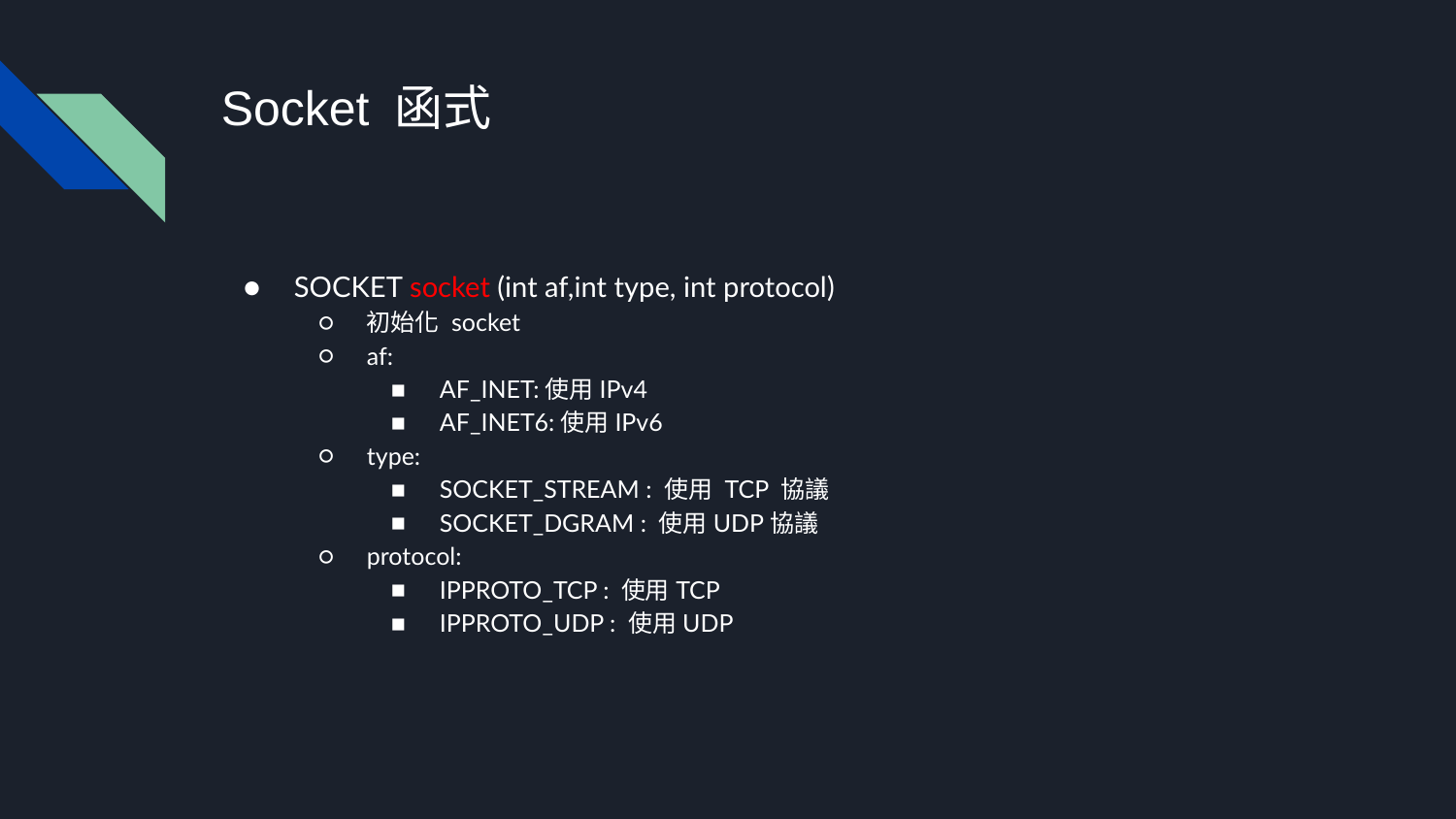

# Socket 函式
SOCKET socket (int af,int type, int protocol)
初始化 socket
af:
AF_INET:使用IPv4
AF_INET6:使用IPv6
type:
SOCKET_STREAM : 使用 TCP 協議
SOCKET_DGRAM : 使用UDP協議
protocol:
IPPROTO_TCP : 使用TCP
IPPROTO_UDP : 使用UDP